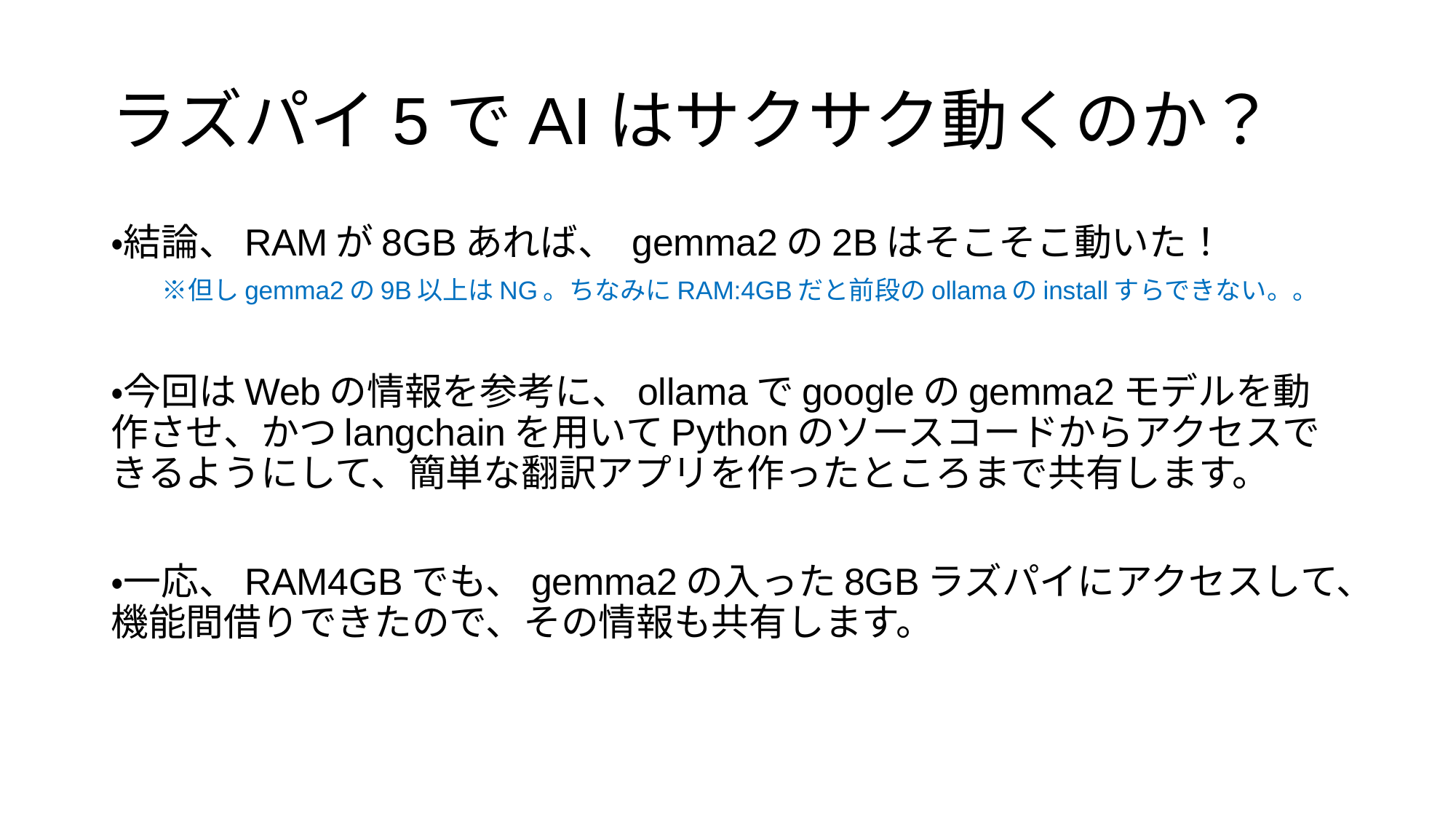

# ラズパイ5でAIはサクサク動くのか？
・結論、RAMが8GBあれば、 gemma2の2Bはそこそこ動いた！
　　※但しgemma2の9B以上はNG。ちなみにRAM:4GBだと前段のollamaのinstallすらできない。。

・今回はWebの情報を参考に、ollamaでgoogleのgemma2モデルを動作させ、かつlangchainを用いてPythonのソースコードからアクセスできるようにして、簡単な翻訳アプリを作ったところまで共有します。

・一応、RAM4GBでも、gemma2の入った8GBラズパイにアクセスして、機能間借りできたので、その情報も共有します。